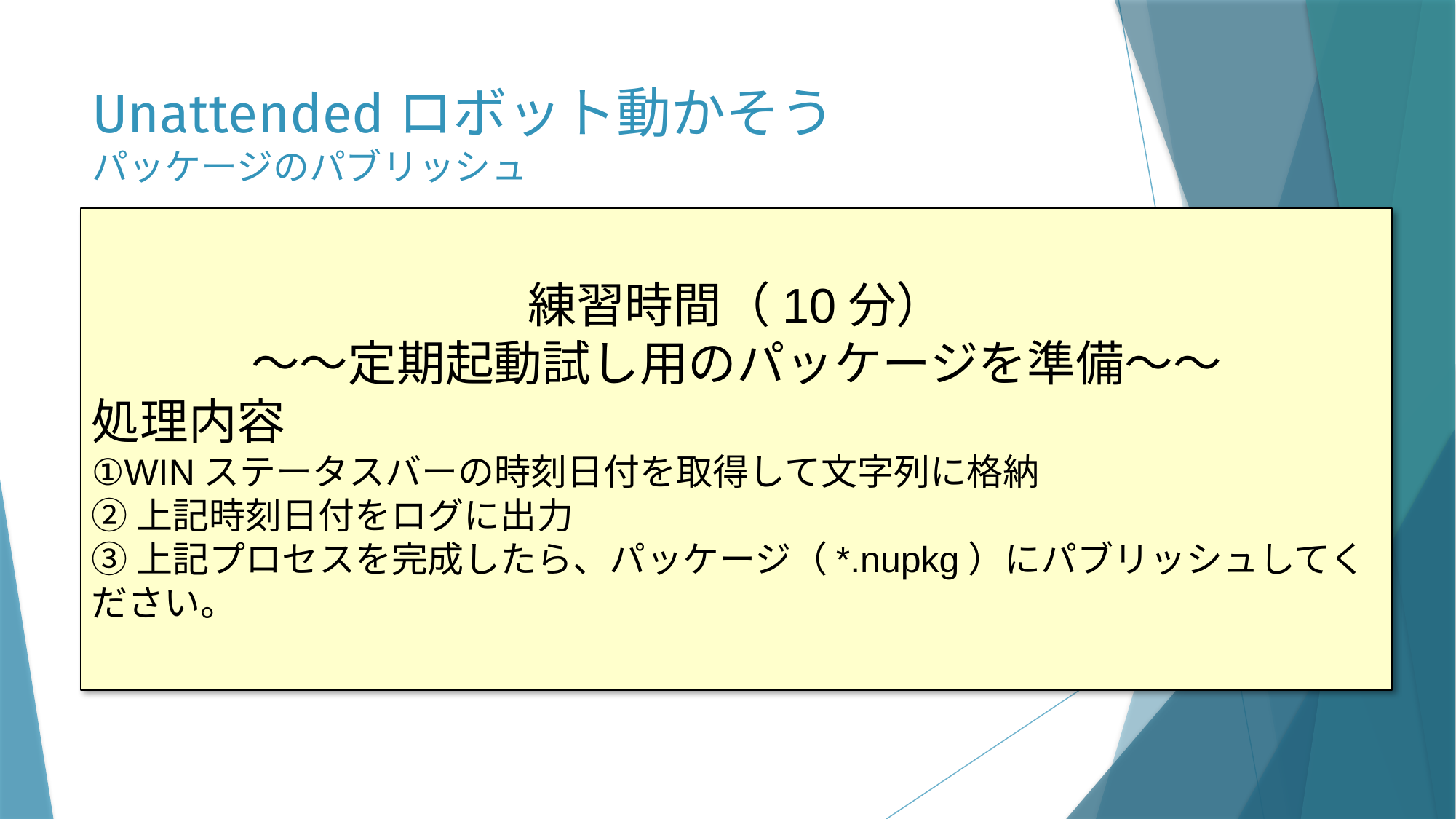

# Unattendedロボット動かそう パッケージのパブリッシュ
練習時間（10分）
～～定期起動試し用のパッケージを準備～～
処理内容
①WINステータスバーの時刻日付を取得して文字列に格納
②上記時刻日付をログに出力
③上記プロセスを完成したら、パッケージ（*.nupkg）にパブリッシュしてください。